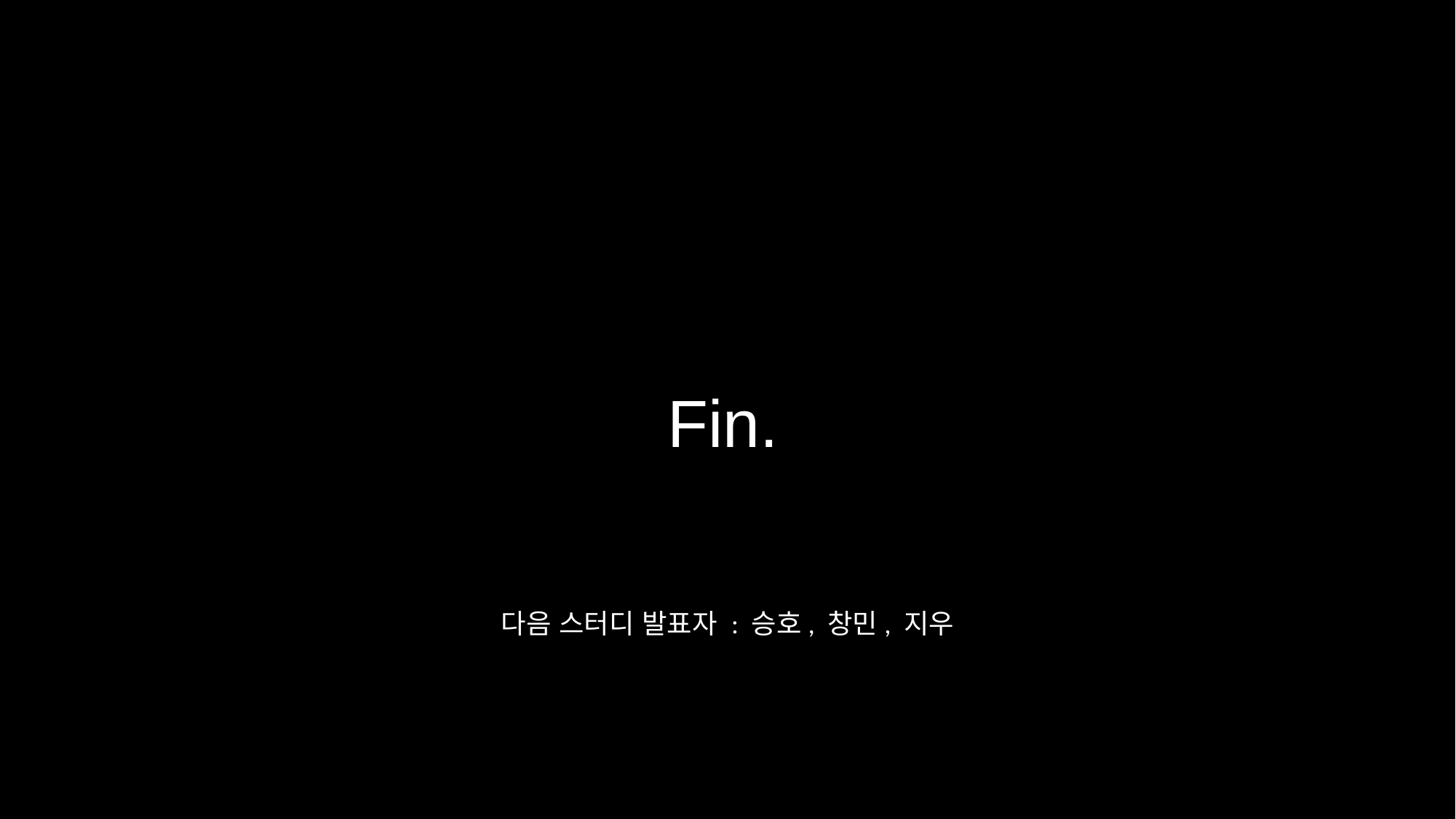

# Fin.
다음 스터디 발표자 : 승호, 창민, 지우